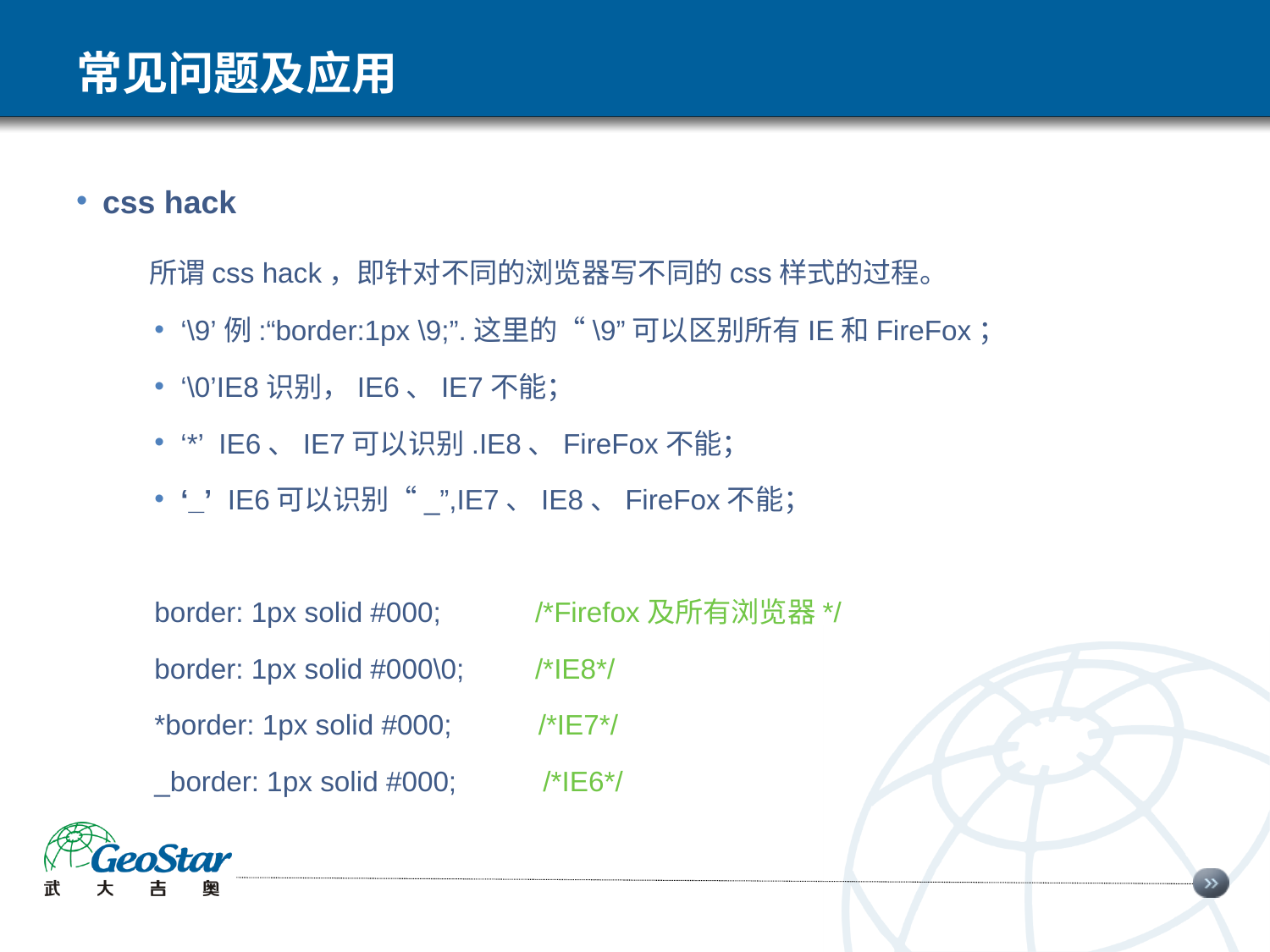

# 常见问题及应用
css hack
        所谓css hack，即针对不同的浏览器写不同的css样式的过程。
‘\9’例:“border:1px \9;”.这里的“\9”可以区别所有IE和FireFox；
‘\0’IE8识别，IE6、IE7不能；
‘*’  IE6、IE7可以识别.IE8、FireFox不能；
‘_’  IE6可以识别“_”,IE7、IE8、FireFox不能；

border: 1px solid #000;            /*Firefox及所有浏览器*/
border: 1px solid #000\0;         /*IE8*/
*border: 1px solid #000;           /*IE7*/
_border: 1px solid #000;           /*IE6*/